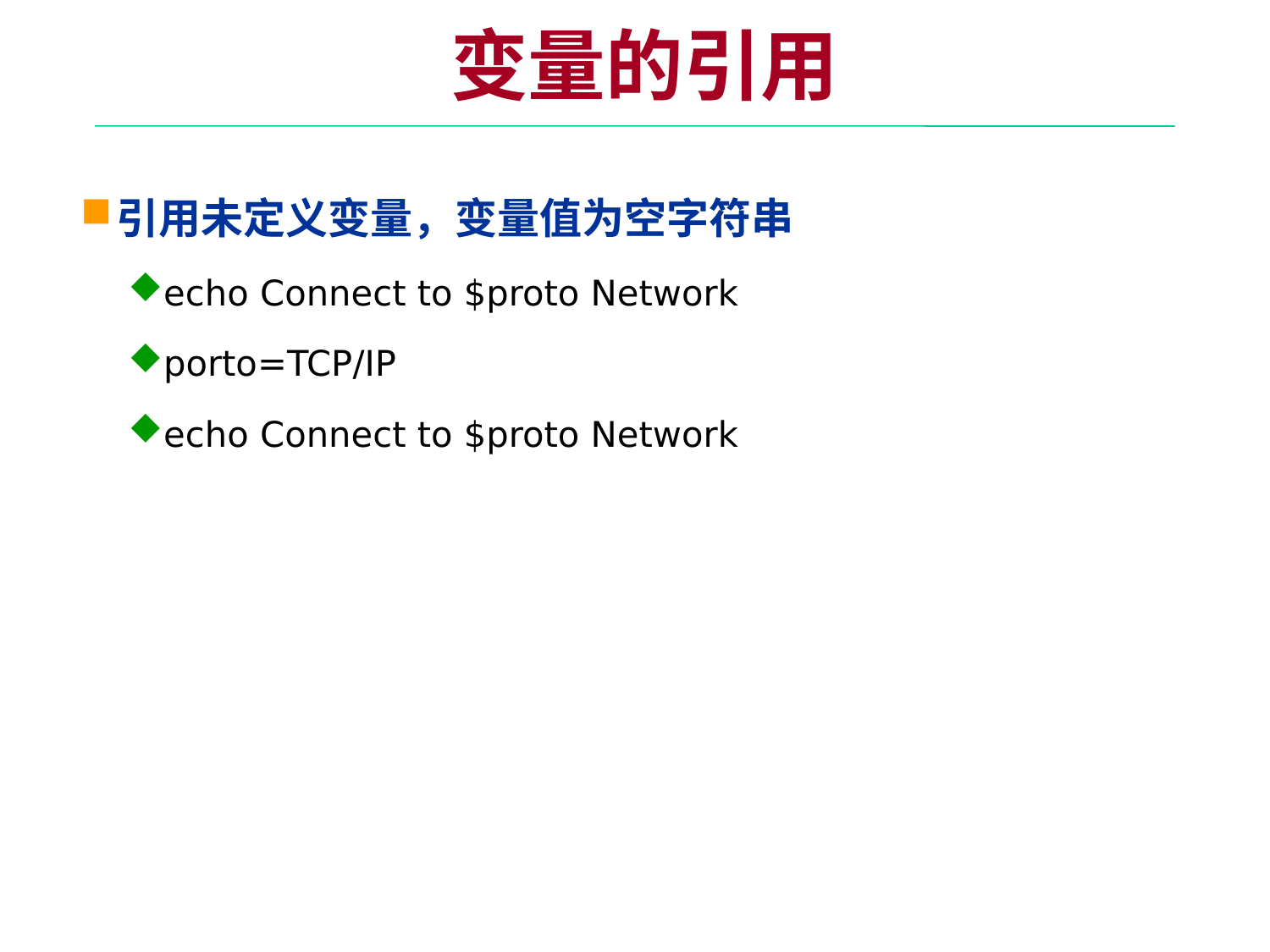

变量的引用
引用未定义变量，变量值为空字符串
echo Connect to $proto Network
porto=TCP/IP
echo Connect to $proto Network